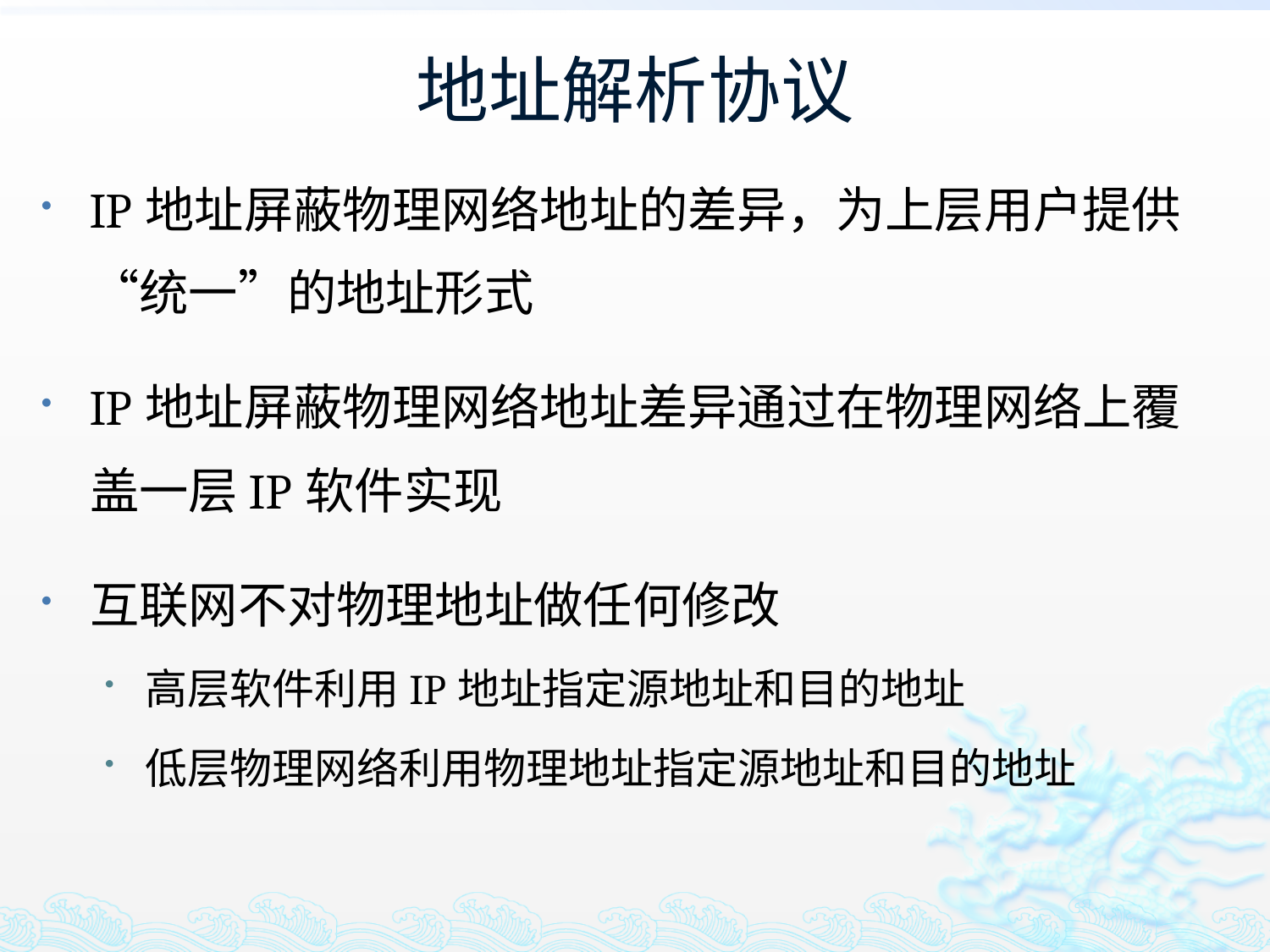

# 地址解析协议
IP地址屏蔽物理网络地址的差异，为上层用户提供“统一”的地址形式
IP地址屏蔽物理网络地址差异通过在物理网络上覆盖一层IP软件实现
互联网不对物理地址做任何修改
高层软件利用IP地址指定源地址和目的地址
低层物理网络利用物理地址指定源地址和目的地址